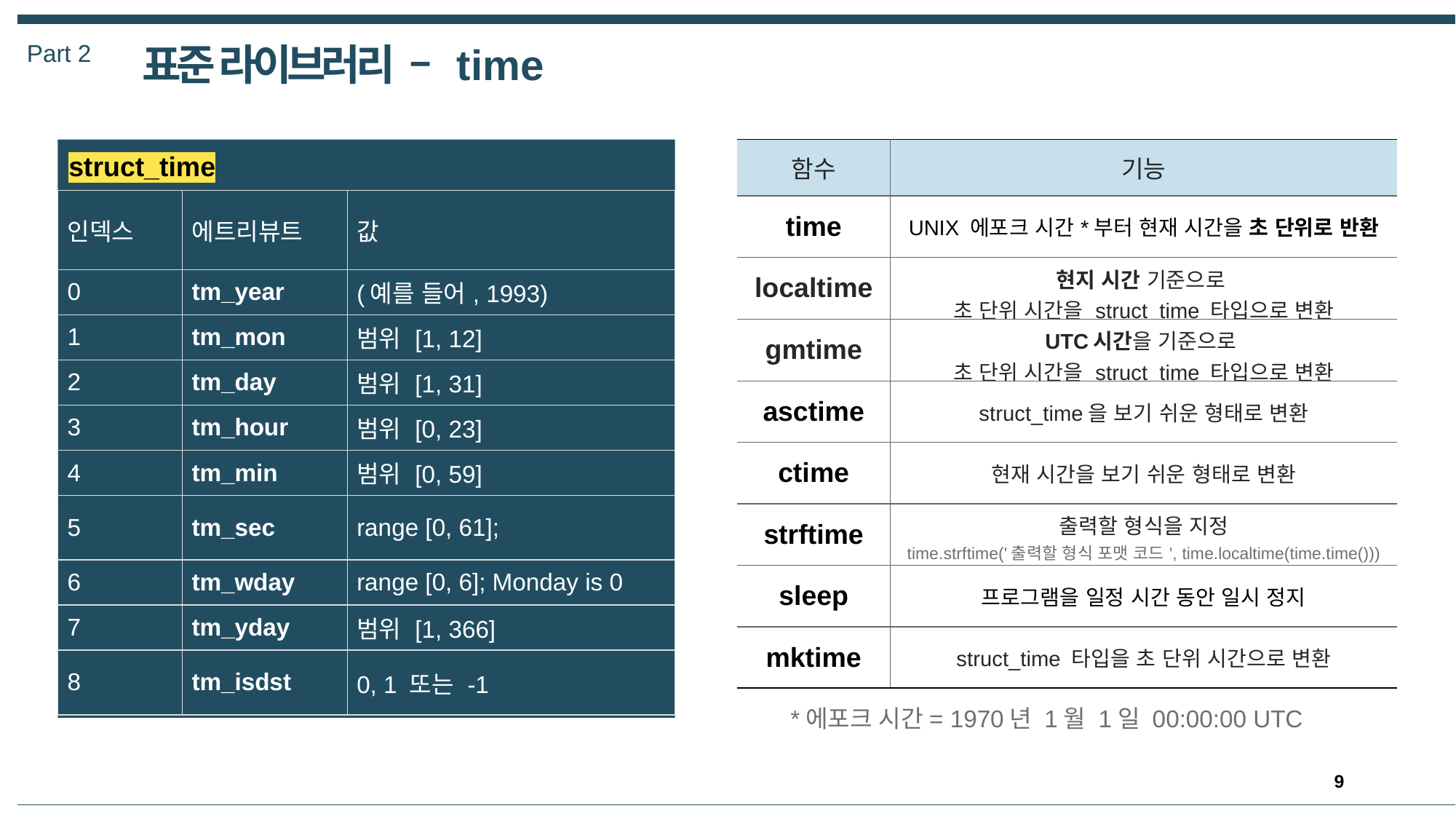

Part 2
표준 라이브러리  –  time
| 함수 | 기능 |
| --- | --- |
| time | UNIX 에포크 시간\*부터 현재 시간을 초 단위로 반환 |
| localtime | 현지 시간 기준으로 초 단위 시간을 struct\_time 타입으로 변환 |
| gmtime | UTC시간을 기준으로 초 단위 시간을 struct\_time 타입으로 변환 |
| asctime | struct\_time을 보기 쉬운 형태로 변환 |
| ctime | 현재 시간을 보기 쉬운 형태로 변환 |
| strftime | 출력할 형식을 지정 time.strftime('출력할 형식 포맷 코드', time.localtime(time.time())) |
| sleep | 프로그램을 일정 시간 동안 일시 정지 |
| mktime | struct\_time 타입을 초 단위 시간으로 변환 |

struct_time
| 인덱스 | 에트리뷰트 | 값 |
| --- | --- | --- |
| 0 | tm\_year | (예를 들어, 1993) |
| 1 | tm\_mon | 범위 [1, 12] |
| 2 | tm\_day | 범위 [1, 31] |
| 3 | tm\_hour | 범위 [0, 23] |
| 4 | tm\_min | 범위 [0, 59] |
| 5 | tm\_sec | range [0, 61]; |
| 6 | tm\_wday | range [0, 6]; Monday is 0 |
| 7 | tm\_yday | 범위 [1, 366] |
| 8 | tm\_isdst | 0, 1 또는 -1 |
*에포크 시간= 1970년 1월 1일 00:00:00 UTC
9